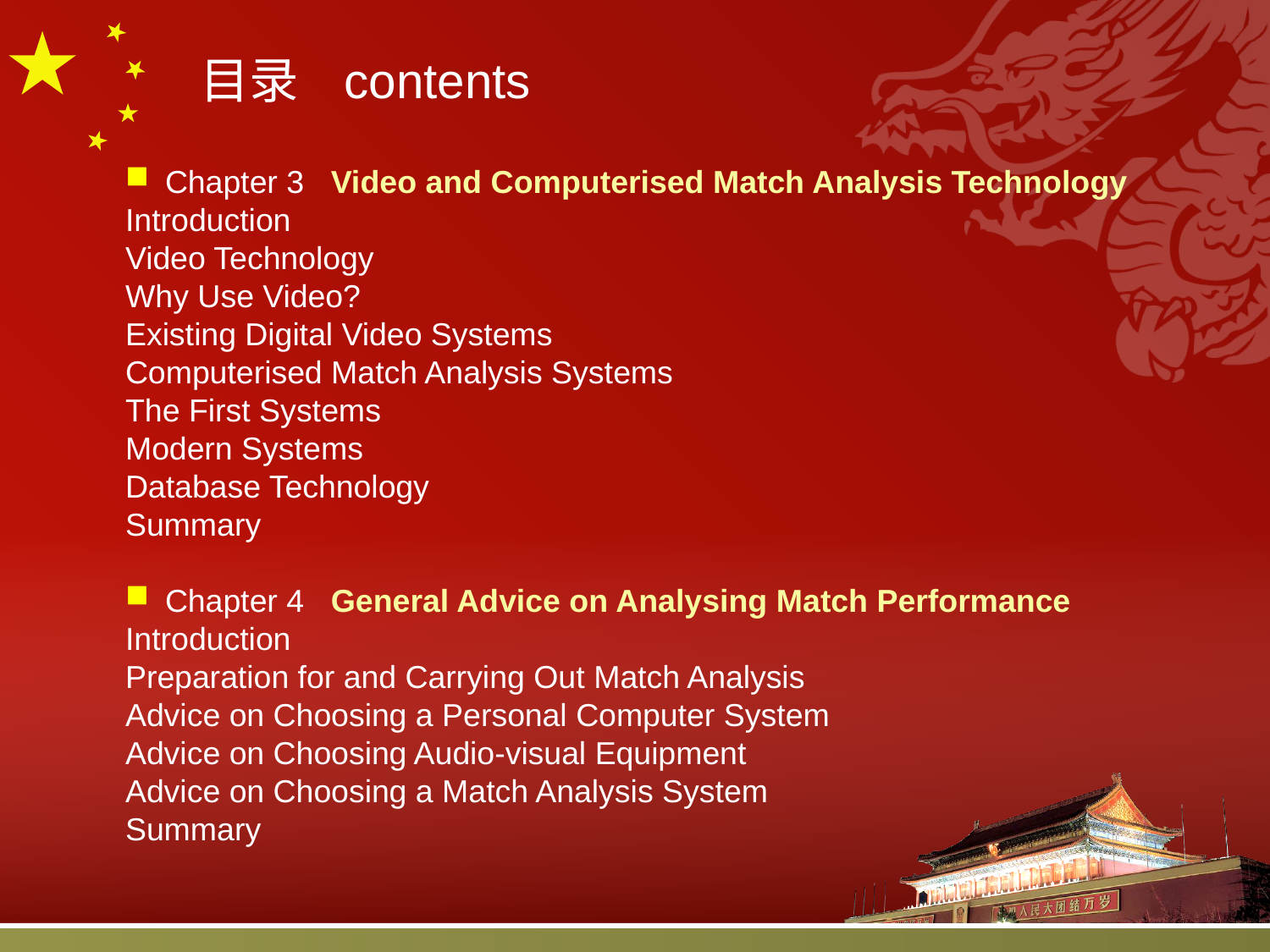

目录   contents
Chapter 3   Video and Computerised Match Analysis Technology
Introduction
Video Technology
Why Use Video?
Existing Digital Video Systems
Computerised Match Analysis Systems
The First Systems
Modern Systems
Database Technology
Summary

Chapter 4   General Advice on Analysing Match Performance
Introduction
Preparation for and Carrying Out Match Analysis
Advice on Choosing a Personal Computer System
Advice on Choosing Audio-visual Equipment
Advice on Choosing a Match Analysis System
Summary